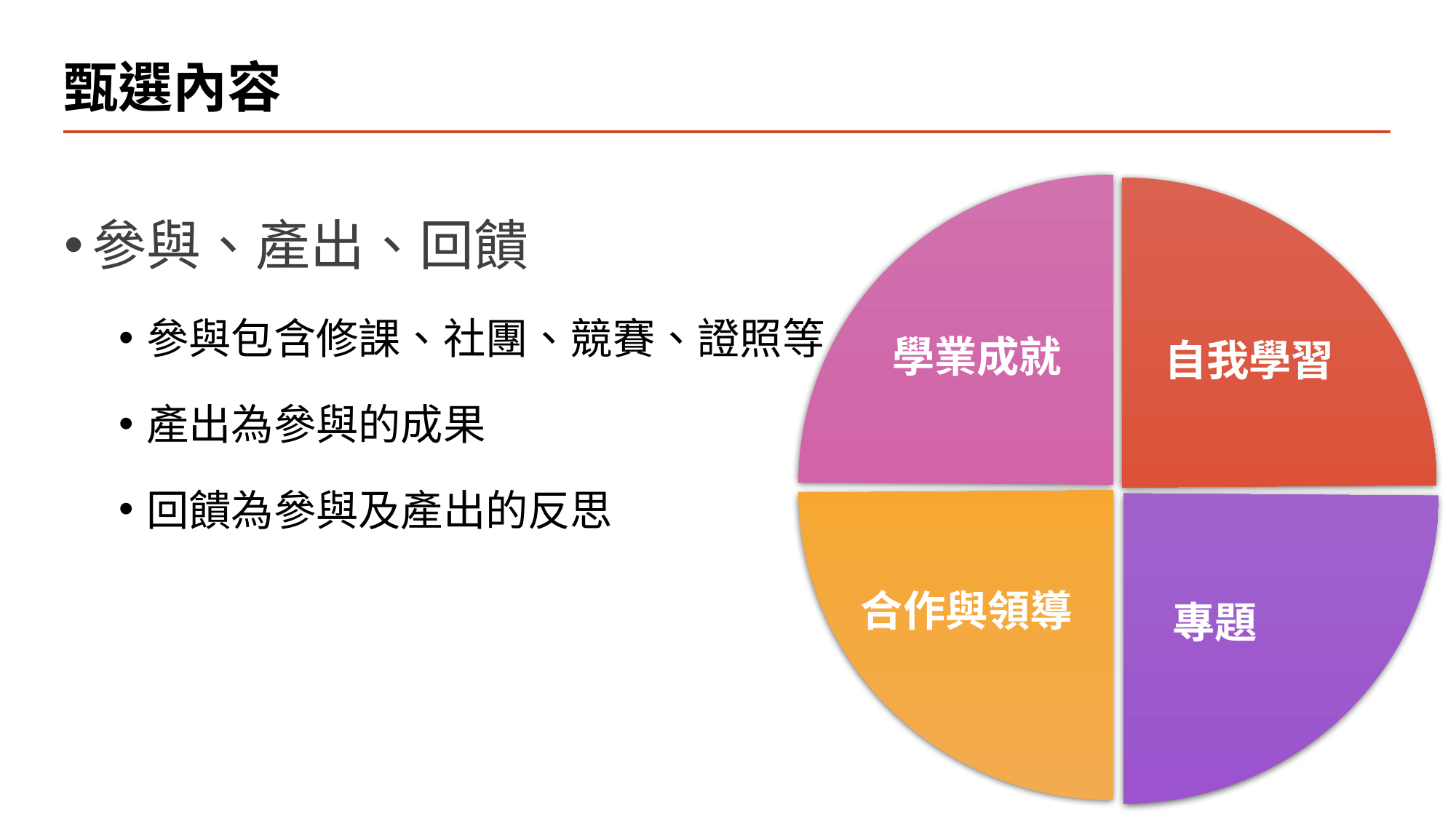

# 甄選內容

學業成就

自我學習

合作與領導

專題

參與、產出、回饋
參與包含修課、社團、競賽、證照等
產出為參與的成果
回饋為參與及產出的反思